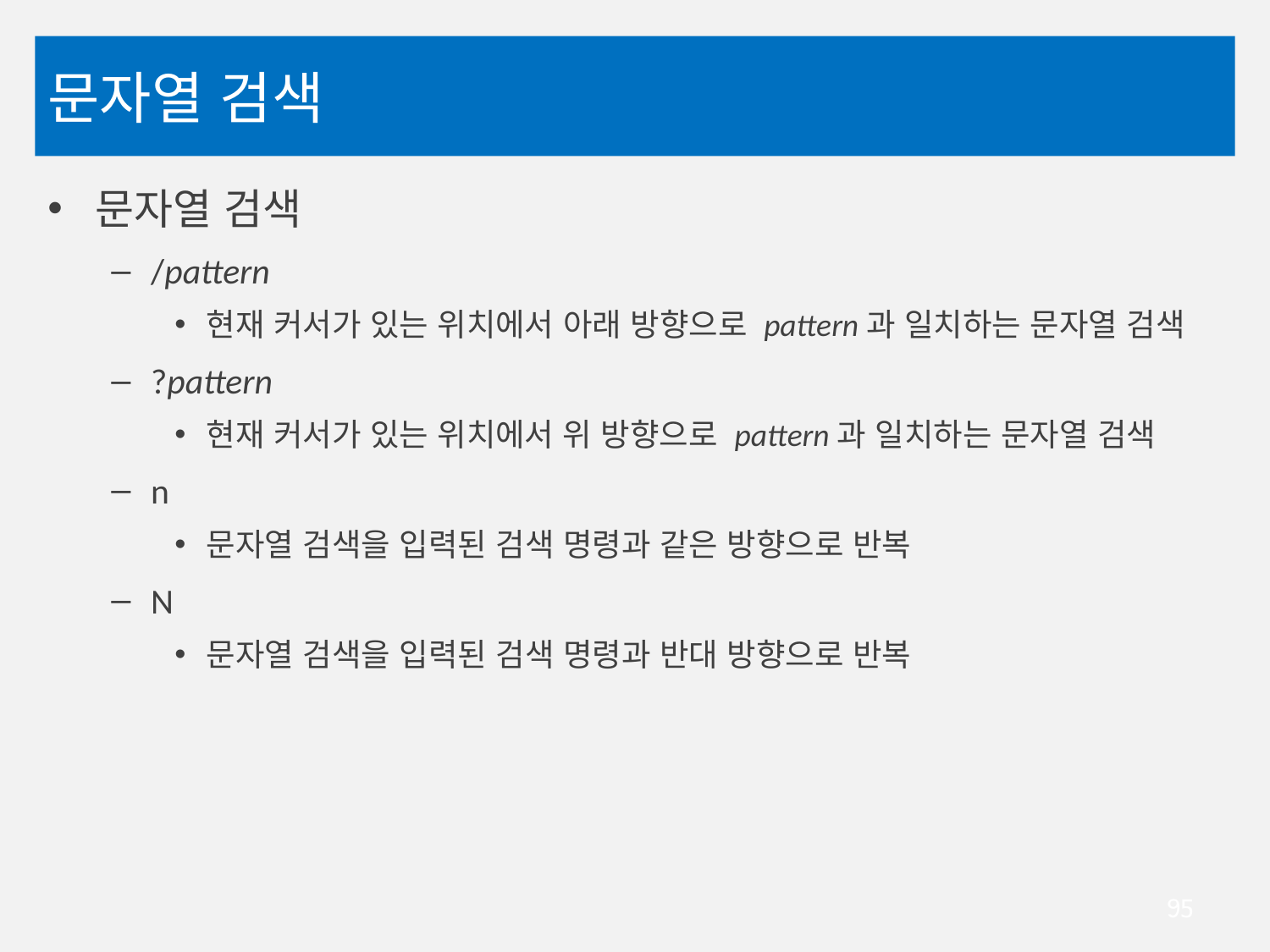

# 문자열 검색
문자열 검색
/pattern
현재 커서가 있는 위치에서 아래 방향으로 pattern과 일치하는 문자열 검색
?pattern
현재 커서가 있는 위치에서 위 방향으로 pattern과 일치하는 문자열 검색
n
문자열 검색을 입력된 검색 명령과 같은 방향으로 반복
N
문자열 검색을 입력된 검색 명령과 반대 방향으로 반복
95